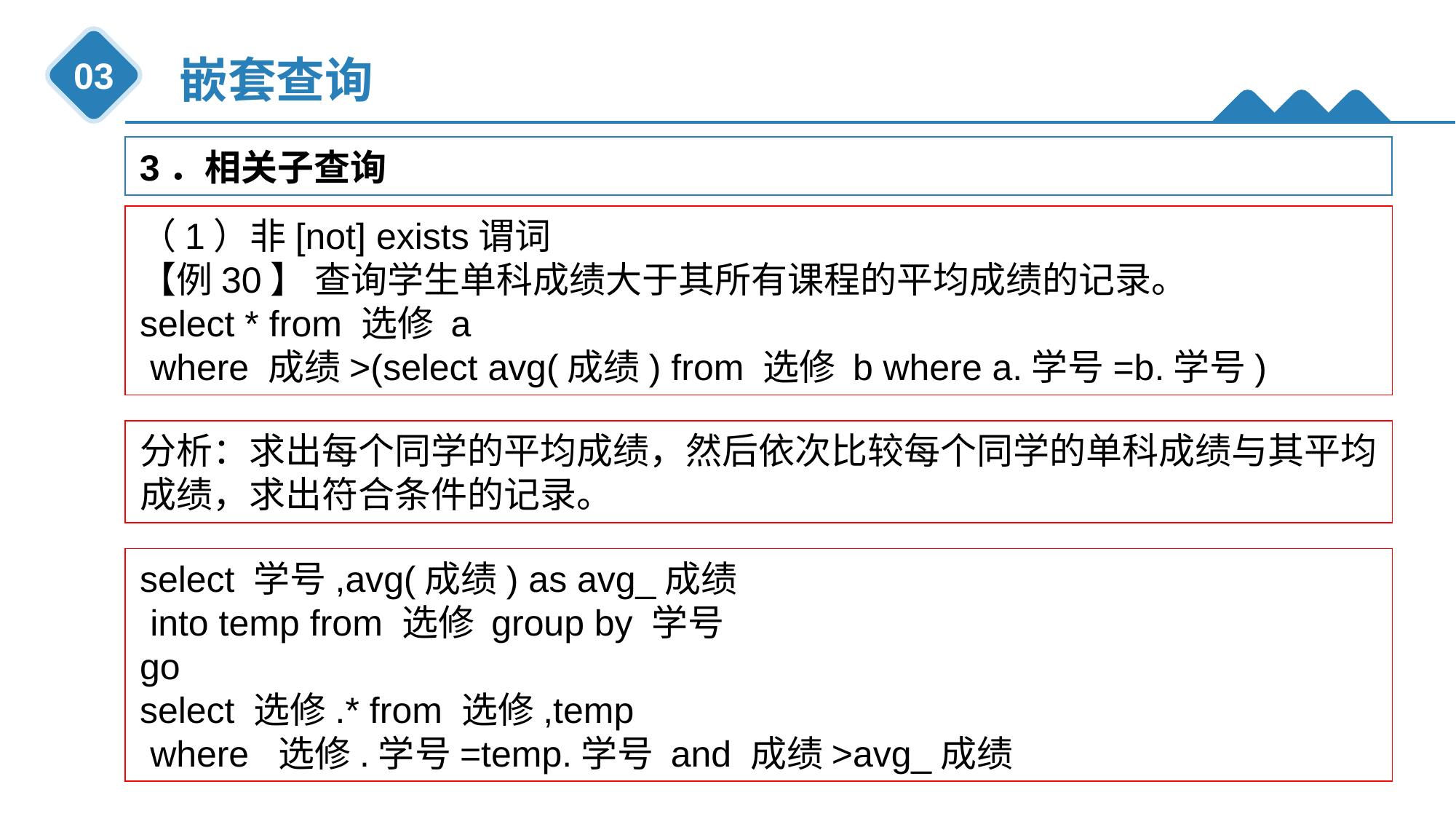

嵌套查询
03

3．相关子查询
（1）非[not] exists谓词
【例30】 查询学生单科成绩大于其所有课程的平均成绩的记录。
select * from 选修 a
 where 成绩>(select avg(成绩) from 选修 b where a.学号=b.学号)
主讲：叶潮流
合肥学院
数据库原理与应用
分析：求出每个同学的平均成绩，然后依次比较每个同学的单科成绩与其平均成绩，求出符合条件的记录。
select 学号,avg(成绩) as avg_成绩
 into temp from 选修 group by 学号
go
select 选修.* from 选修,temp
 where  选修.学号=temp.学号 and 成绩>avg_成绩